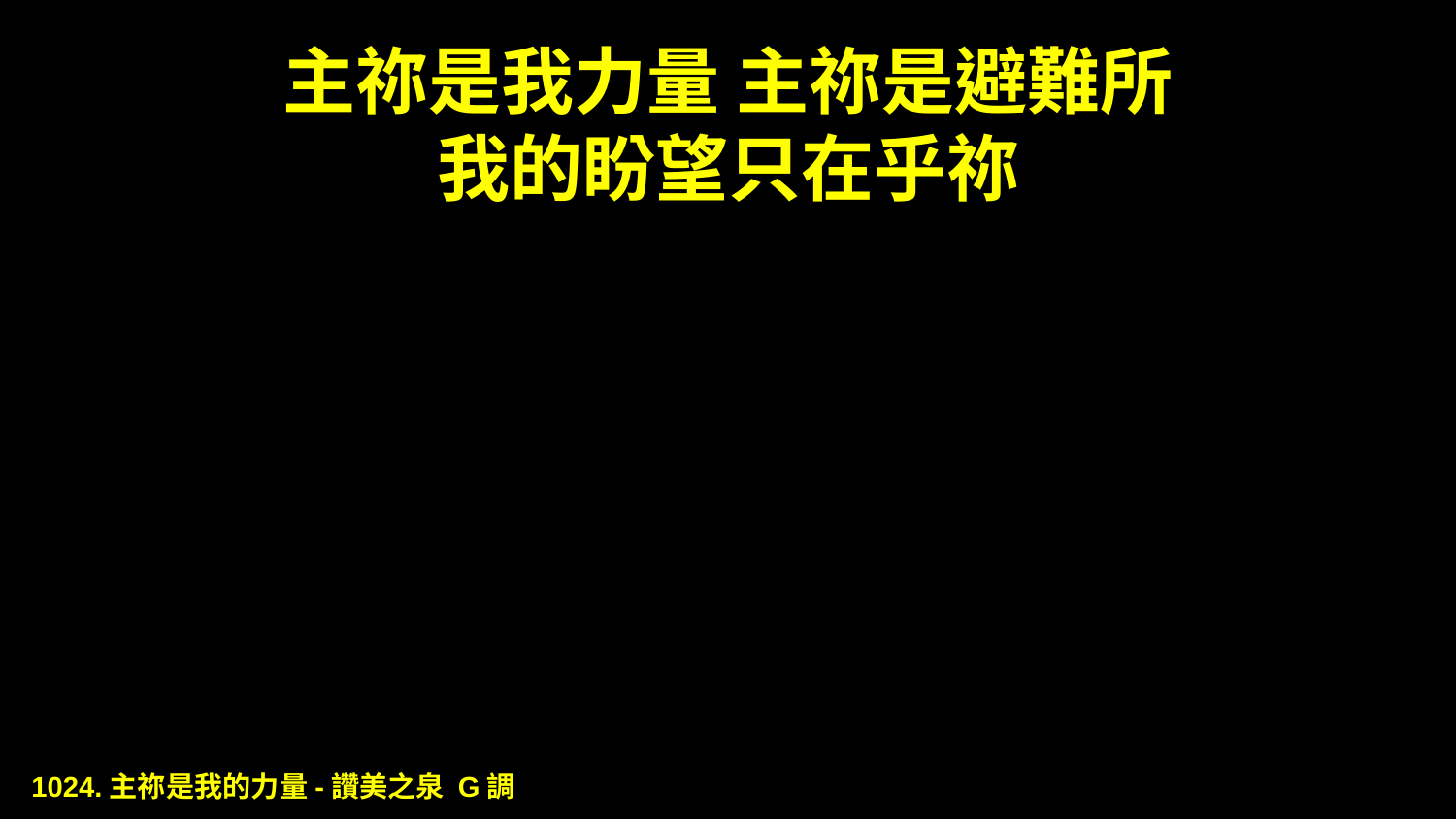

# 主祢是我力量 主祢是避難所 我的盼望只在乎祢
1024.主祢是我的力量-讚美之泉 G調